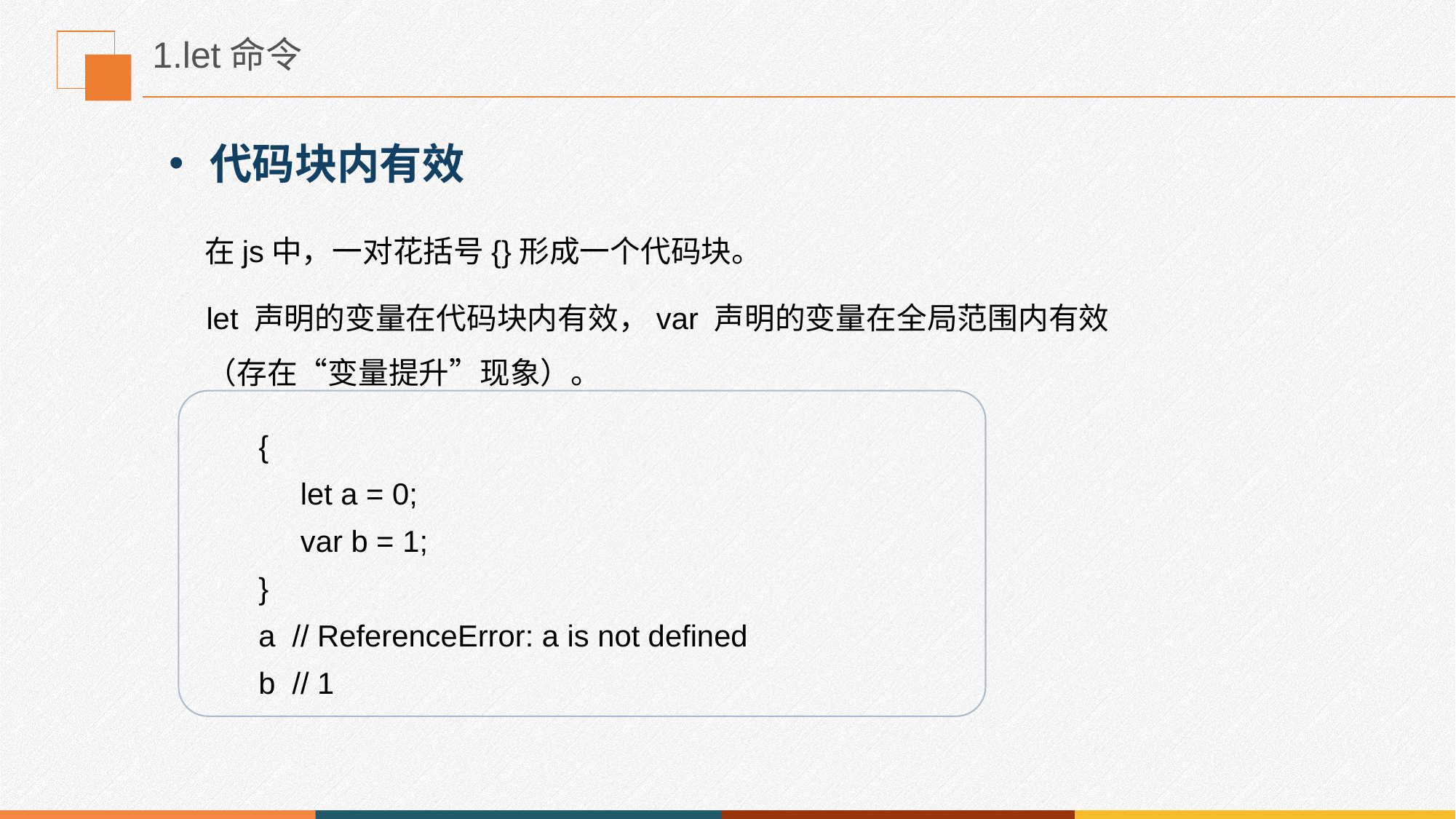

# 1.let命令
代码块内有效
在js中，一对花括号{}形成一个代码块。
let 声明的变量在代码块内有效，var 声明的变量在全局范围内有效（存在“变量提升”现象）。

{
     let a = 0;
     var b = 1;
}
a  // ReferenceError: a is not defined
b  // 1